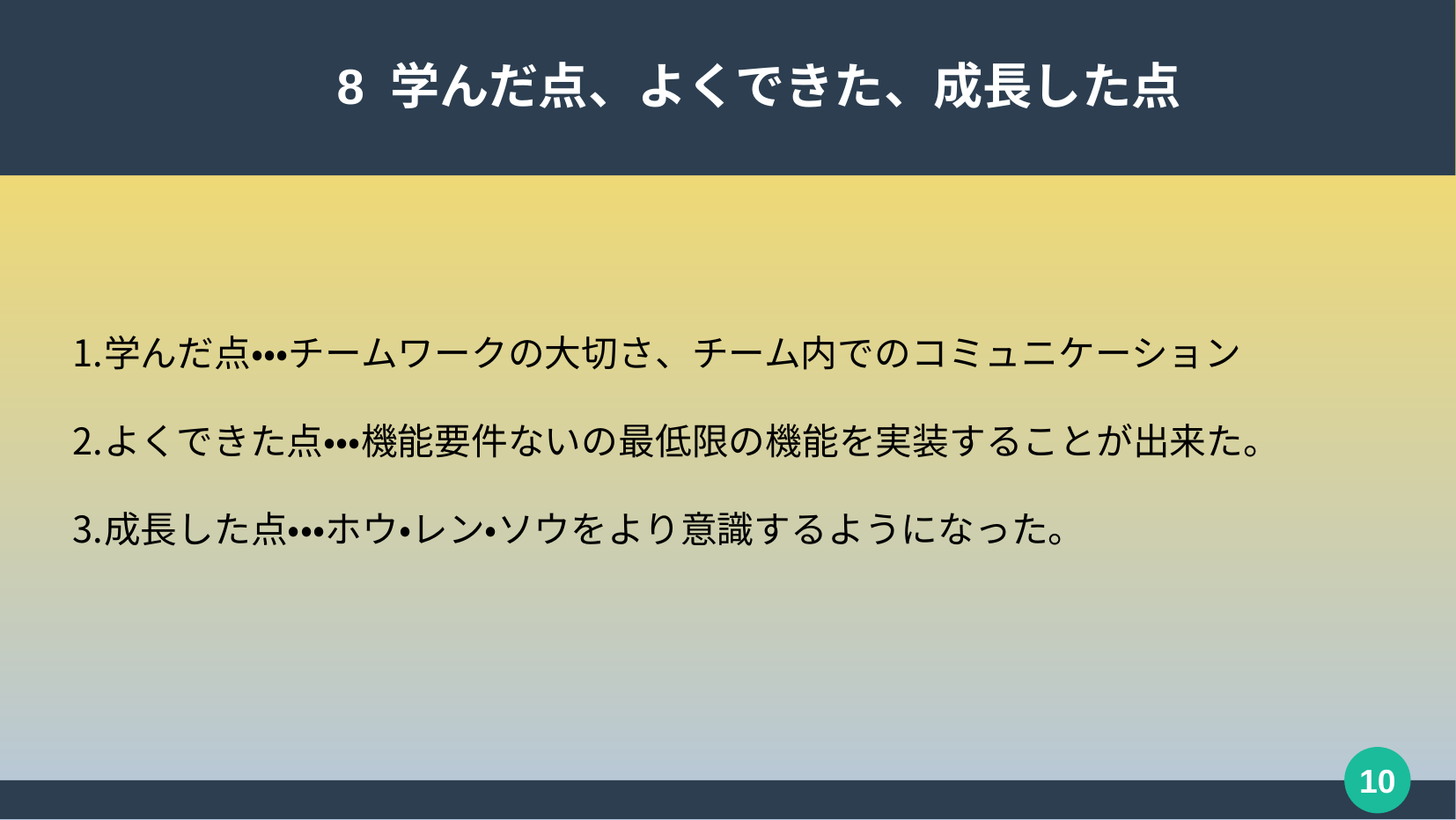

# 8 学んだ点、よくできた、成長した点
学んだ点・・・チームワークの大切さ、チーム内でのコミュニケーション
よくできた点・・・機能要件ないの最低限の機能を実装することが出来た。
成長した点・・・ホウ・レン・ソウをより意識するようになった。